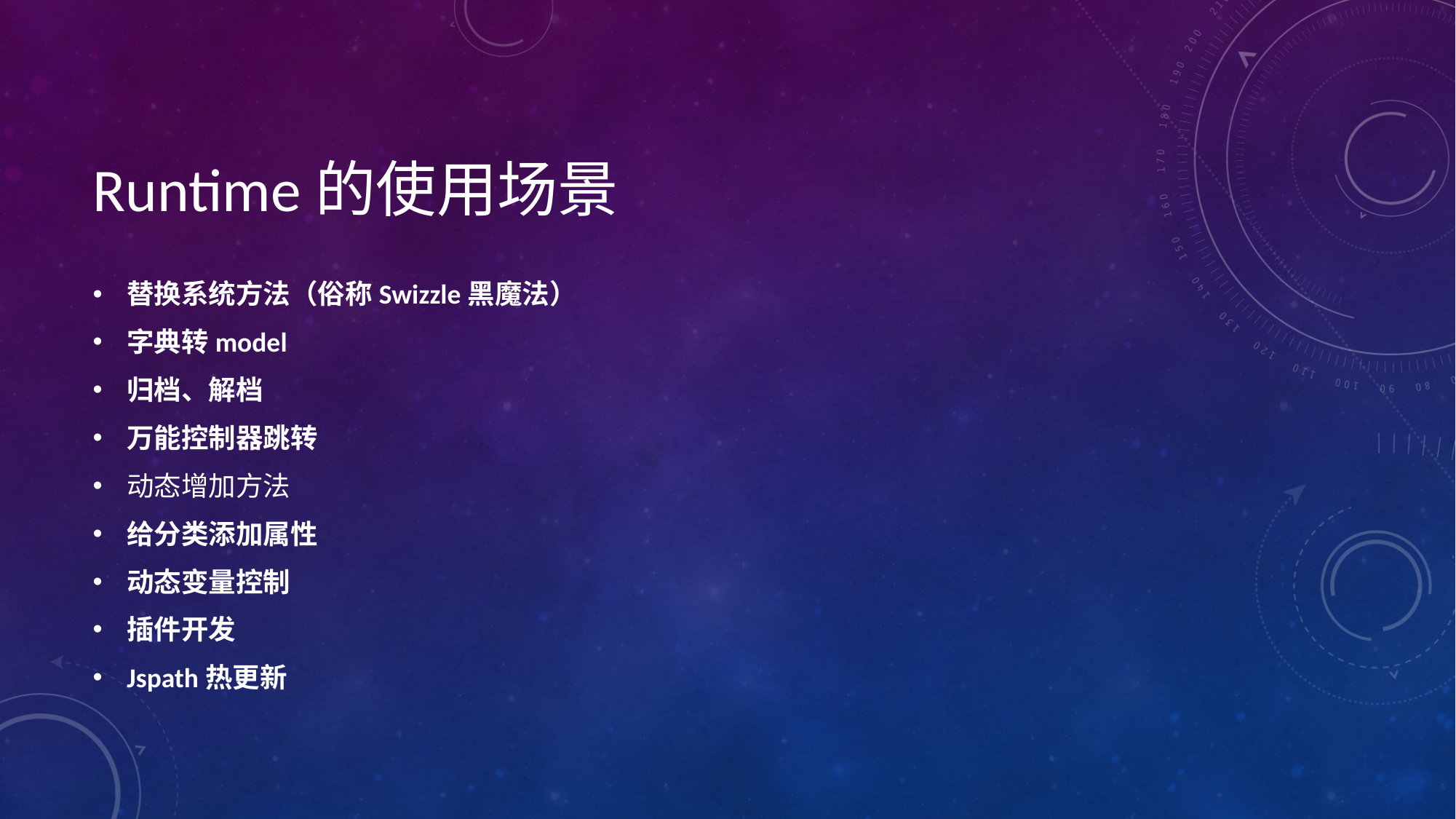

Runtime的使用场景
替换系统方法（俗称Swizzle黑魔法）
字典转model
归档、解档
万能控制器跳转
动态增加方法
给分类添加属性
动态变量控制
插件开发
Jspath热更新